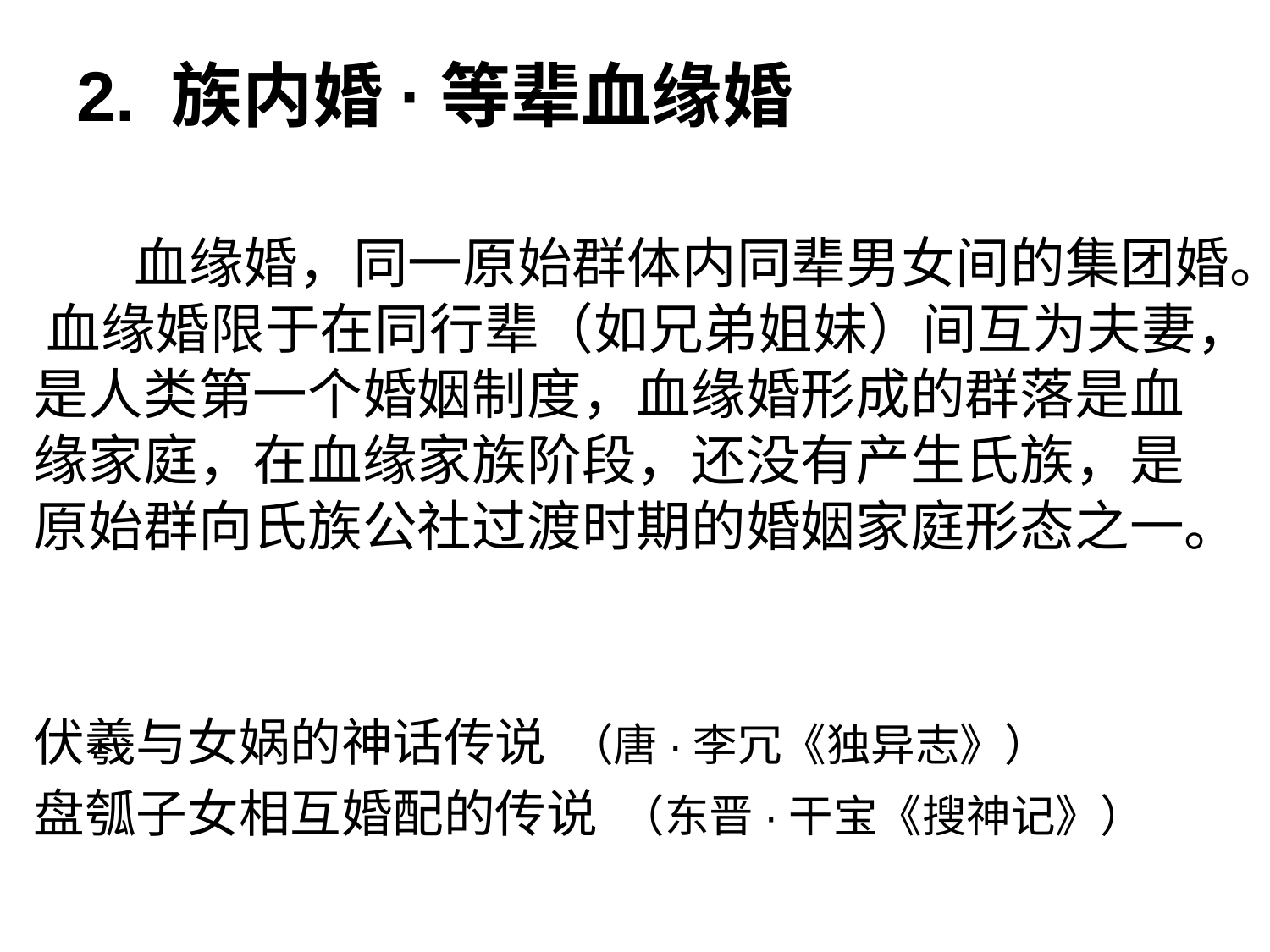

# 2. 族内婚·等辈血缘婚
       血缘婚，同一原始群体内同辈男女间的集团婚。 血缘婚限于在同行辈（如兄弟姐妹）间互为夫妻，是人类第一个婚姻制度，血缘婚形成的群落是血缘家庭，在血缘家族阶段，还没有产生氏族，是原始群向氏族公社过渡时期的婚姻家庭形态之一。

伏羲与女娲的神话传说  （唐·李冗《独异志》）
盘瓠子女相互婚配的传说  （东晋·干宝《搜神记》）